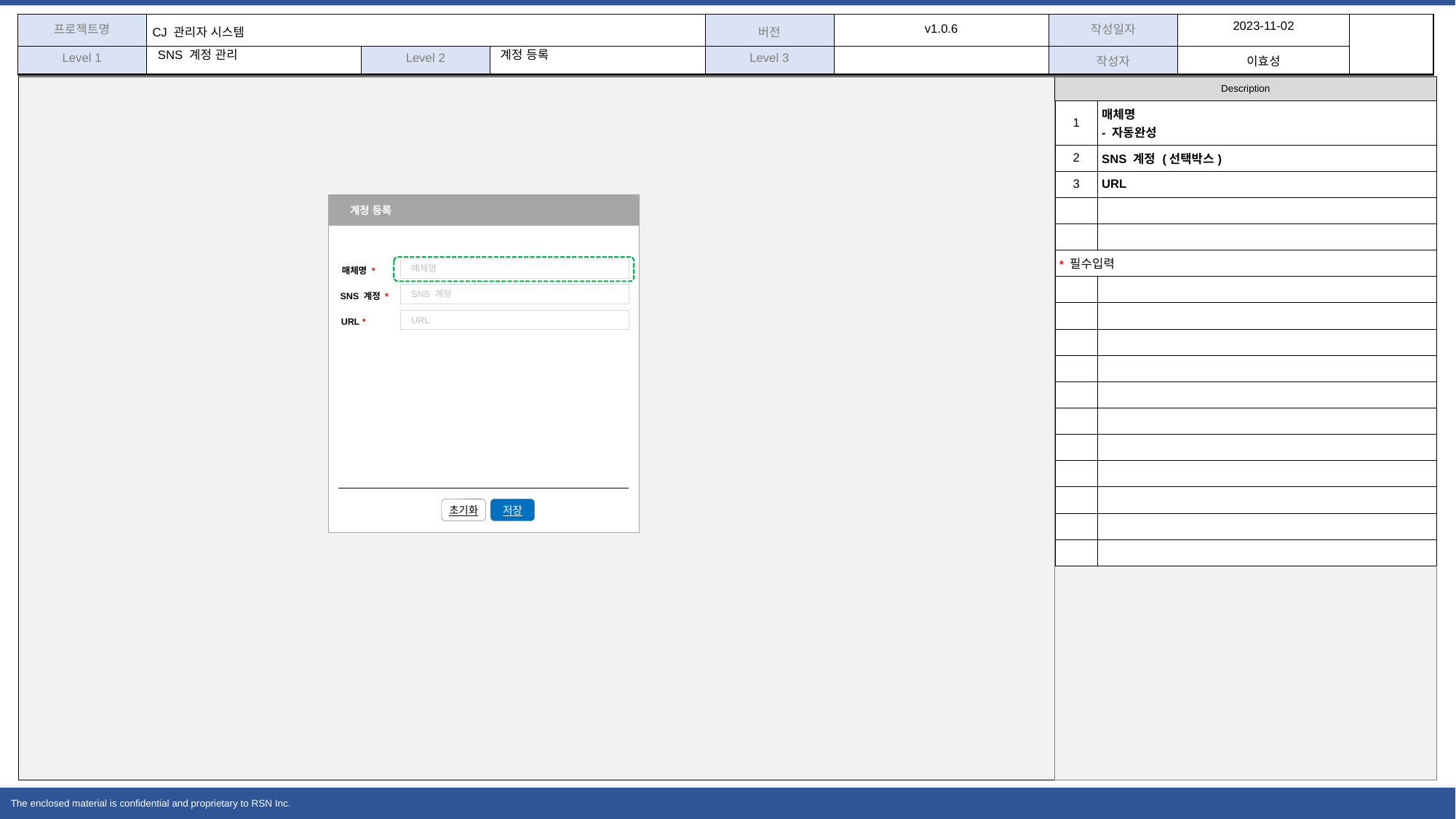

SNS 계정 관리
계정 등록
| 1 | 매체명 - 자동완성 |
| --- | --- |
| 2 | SNS 계정 (선택박스) |
| 3 | URL |
|  |  |
|  |  |
| \* 필수입력 |  |
|  |  |
|  |  |
|  |  |
|  |  |
|  |  |
|  |  |
|  |  |
|  |  |
|  |  |
|  |  |
|  |  |
계정 등록

매체명
매체명 *
SNS 계정
SNS 계정 *
URL
URL *
초기화
저장